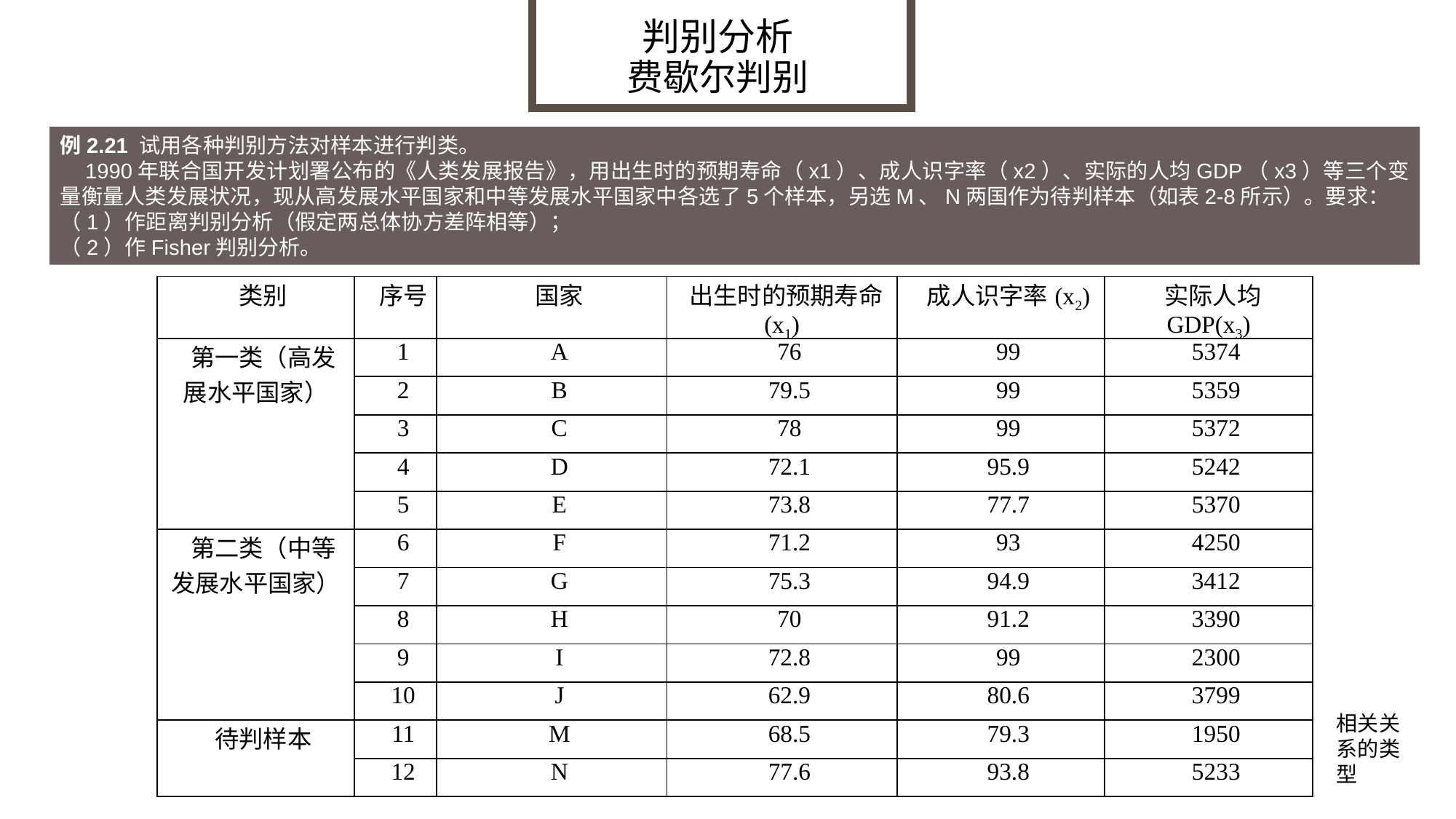

判别分析
费歇尔判别
例2.21 试用各种判别方法对样本进行判类。
    1990年联合国开发计划署公布的《人类发展报告》，用出生时的预期寿命（x1）、成人识字率（x2）、实际的人均GDP（x3）等三个变量衡量人类发展状况，现从高发展水平国家和中等发展水平国家中各选了5个样本，另选M、N两国作为待判样本（如表2-8所示）。要求：
（1）作距离判别分析（假定两总体协方差阵相等）；
（2）作Fisher判别分析。
| 类别 | 序号 | 国家 | 出生时的预期寿命(x1) | 成人识字率(x2) | 实际人均GDP(x3) |
| --- | --- | --- | --- | --- | --- |
| 第一类（高发展水平国家） | 1 | A | 76 | 99 | 5374 |
|  | 2 | B | 79.5 | 99 | 5359 |
|  | 3 | C | 78 | 99 | 5372 |
|  | 4 | D | 72.1 | 95.9 | 5242 |
|  | 5 | E | 73.8 | 77.7 | 5370 |
| 第二类（中等发展水平国家） | 6 | F | 71.2 | 93 | 4250 |
|  | 7 | G | 75.3 | 94.9 | 3412 |
|  | 8 | H | 70 | 91.2 | 3390 |
|  | 9 | I | 72.8 | 99 | 2300 |
|  | 10 | J | 62.9 | 80.6 | 3799 |
| 待判样本 | 11 | M | 68.5 | 79.3 | 1950 |
|  | 12 | N | 77.6 | 93.8 | 5233 |
相关关系的类型